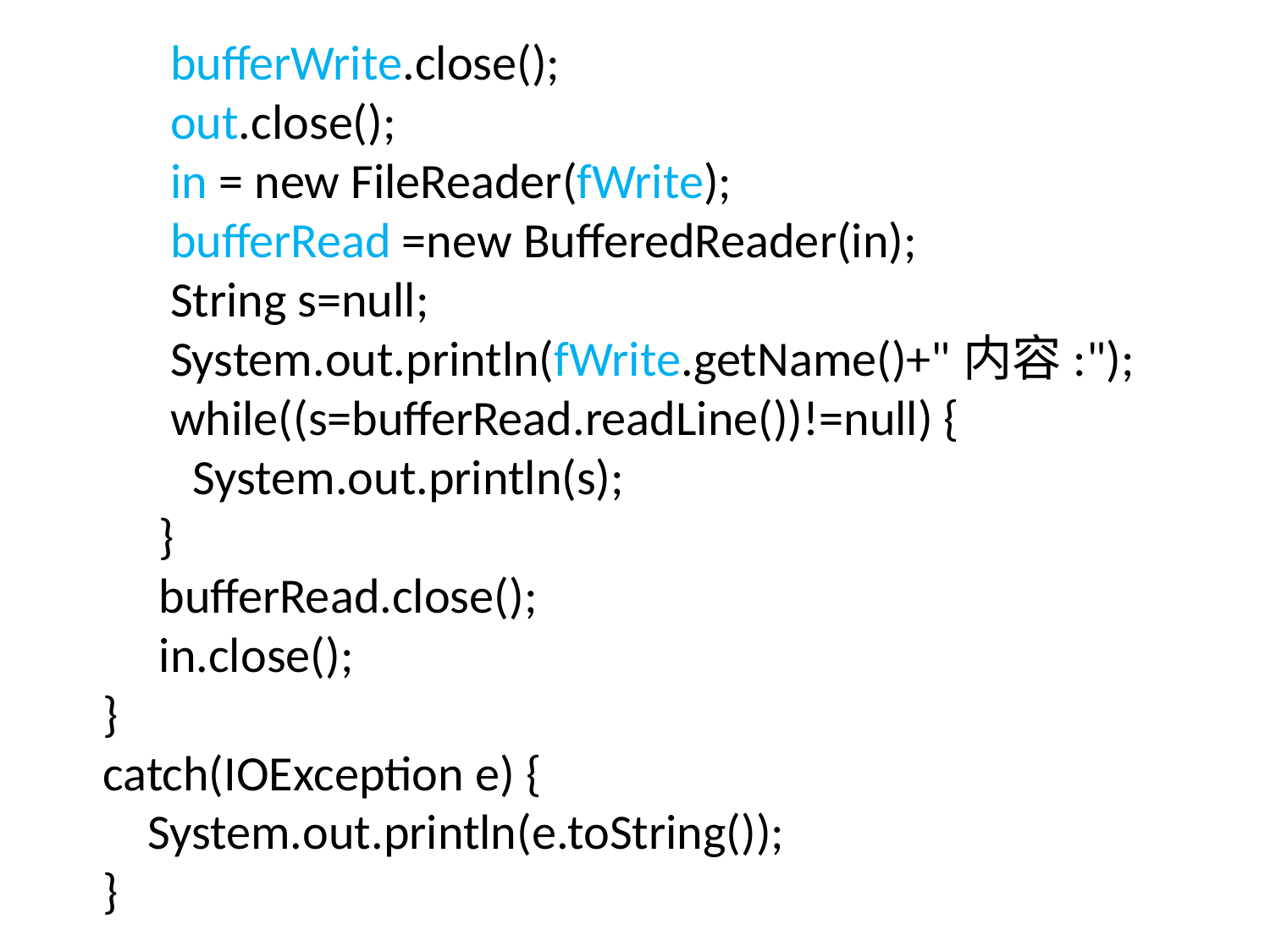

bufferWrite.close();
            out.close();
            in = new FileReader(fWrite);
            bufferRead =new BufferedReader(in);
            String s=null;
            System.out.println(fWrite.getName()+"内容:");
            while((s=bufferRead.readLine())!=null) {
              System.out.println(s);
           }
           bufferRead.close();
           in.close();
      }
      catch(IOException e) {
          System.out.println(e.toString());
      }